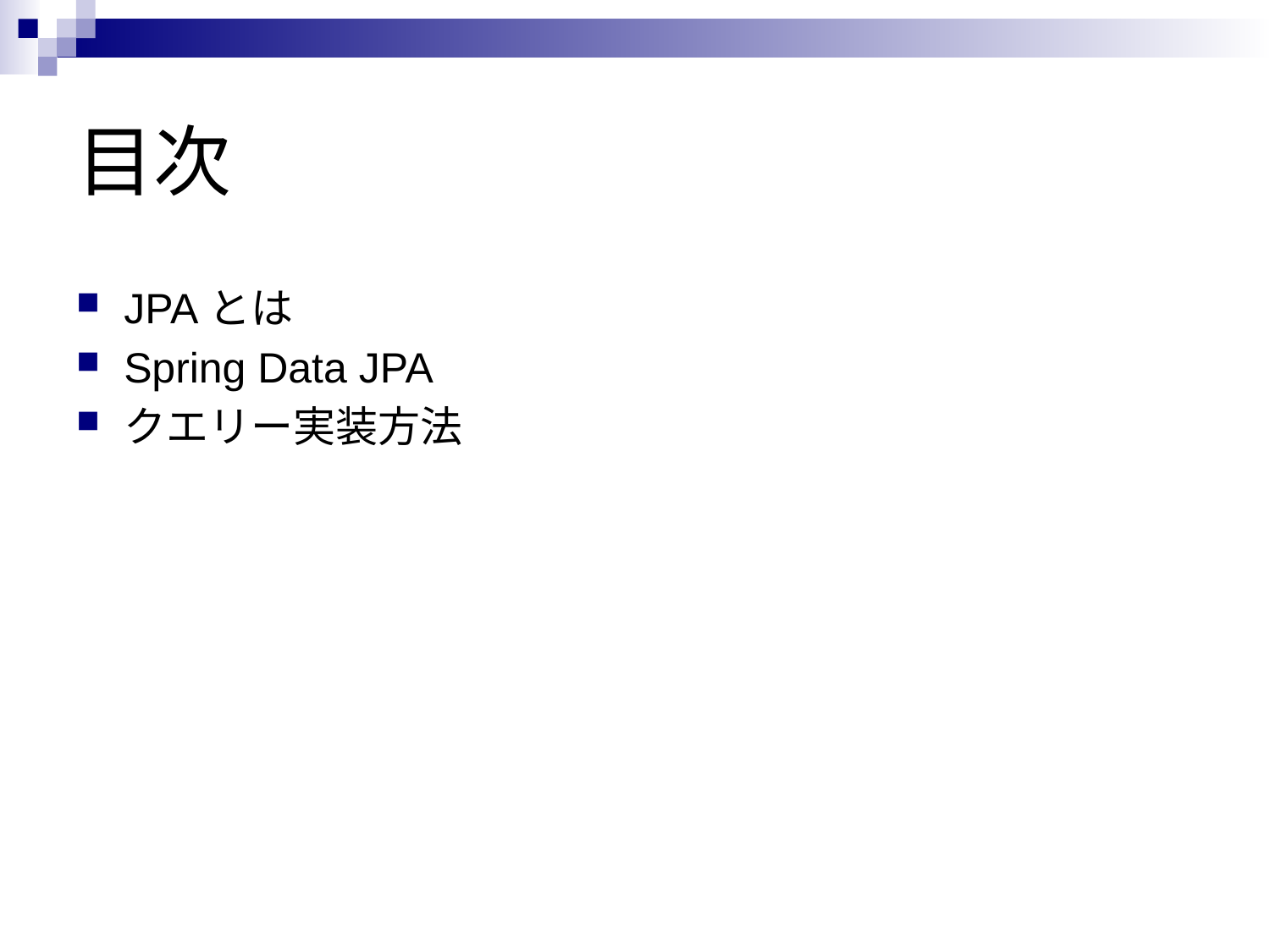

# 目次
JPAとは
Spring Data JPA
クエリー実装方法